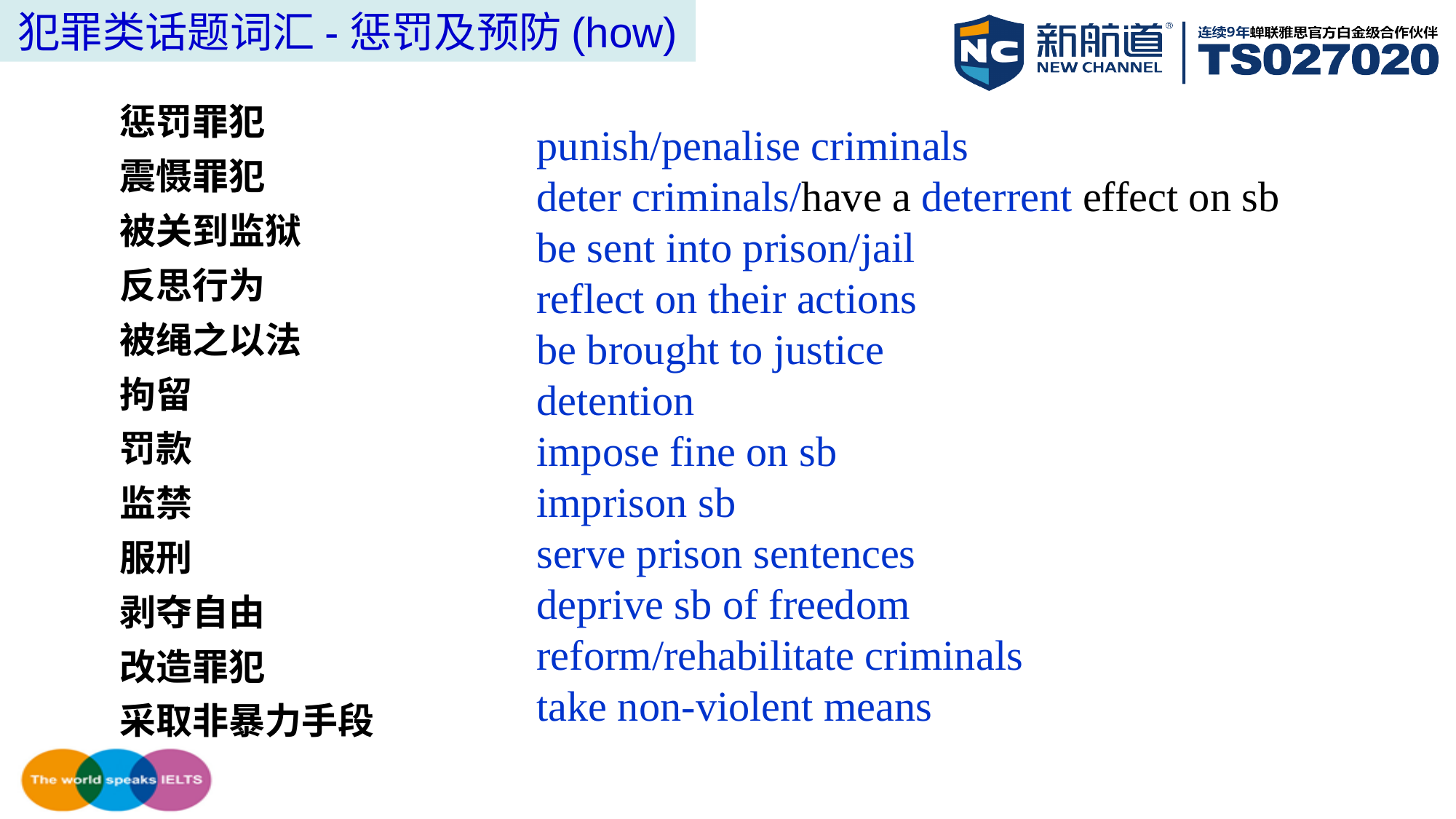

犯罪类话题词汇-惩罚及预防(how)
惩罚罪犯
震慑罪犯
被关到监狱
反思行为
被绳之以法
拘留
罚款
监禁
服刑
剥夺自由
改造罪犯
采取非暴力手段

punish/penalise criminals
deter criminals/have a deterrent effect on sb
be sent into prison/jail
reflect on their actions
be brought to justice
detention
impose fine on sb
imprison sb
serve prison sentences
deprive sb of freedom
reform/rehabilitate criminals
take non-violent means